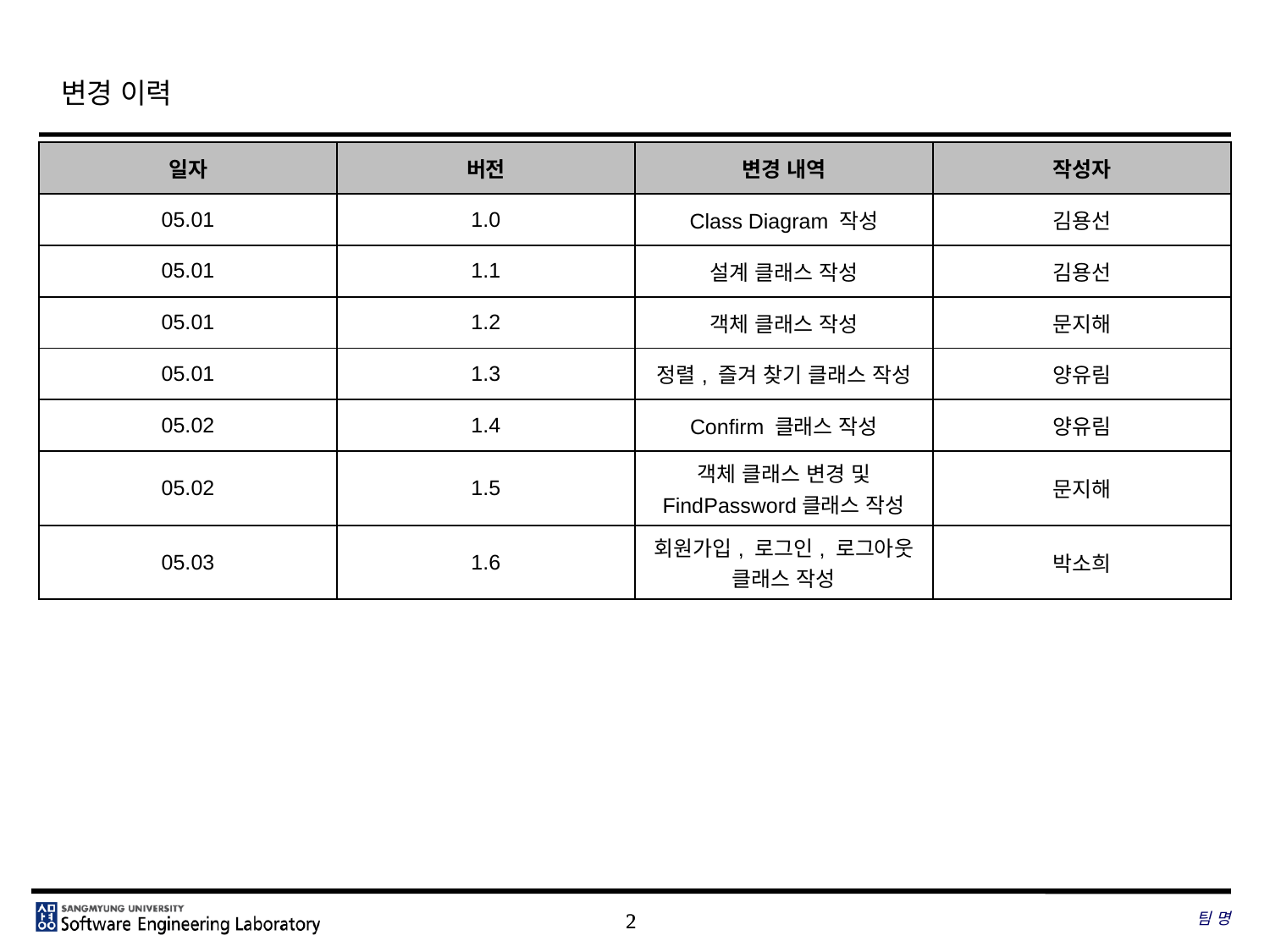

# 변경 이력
| 일자 | 버전 | 변경 내역 | 작성자 |
| --- | --- | --- | --- |
| 05.01 | 1.0 | Class Diagram 작성 | 김용선 |
| 05.01 | 1.1 | 설계 클래스 작성 | 김용선 |
| 05.01 | 1.2 | 객체 클래스 작성 | 문지해 |
| 05.01 | 1.3 | 정렬, 즐겨 찾기 클래스 작성 | 양유림 |
| 05.02 | 1.4 | Confirm 클래스 작성 | 양유림 |
| 05.02 | 1.5 | 객체 클래스 변경 및 FindPassword클래스 작성 | 문지해 |
| 05.03 | 1.6 | 회원가입, 로그인, 로그아웃 클래스 작성 | 박소희 |
팀 명